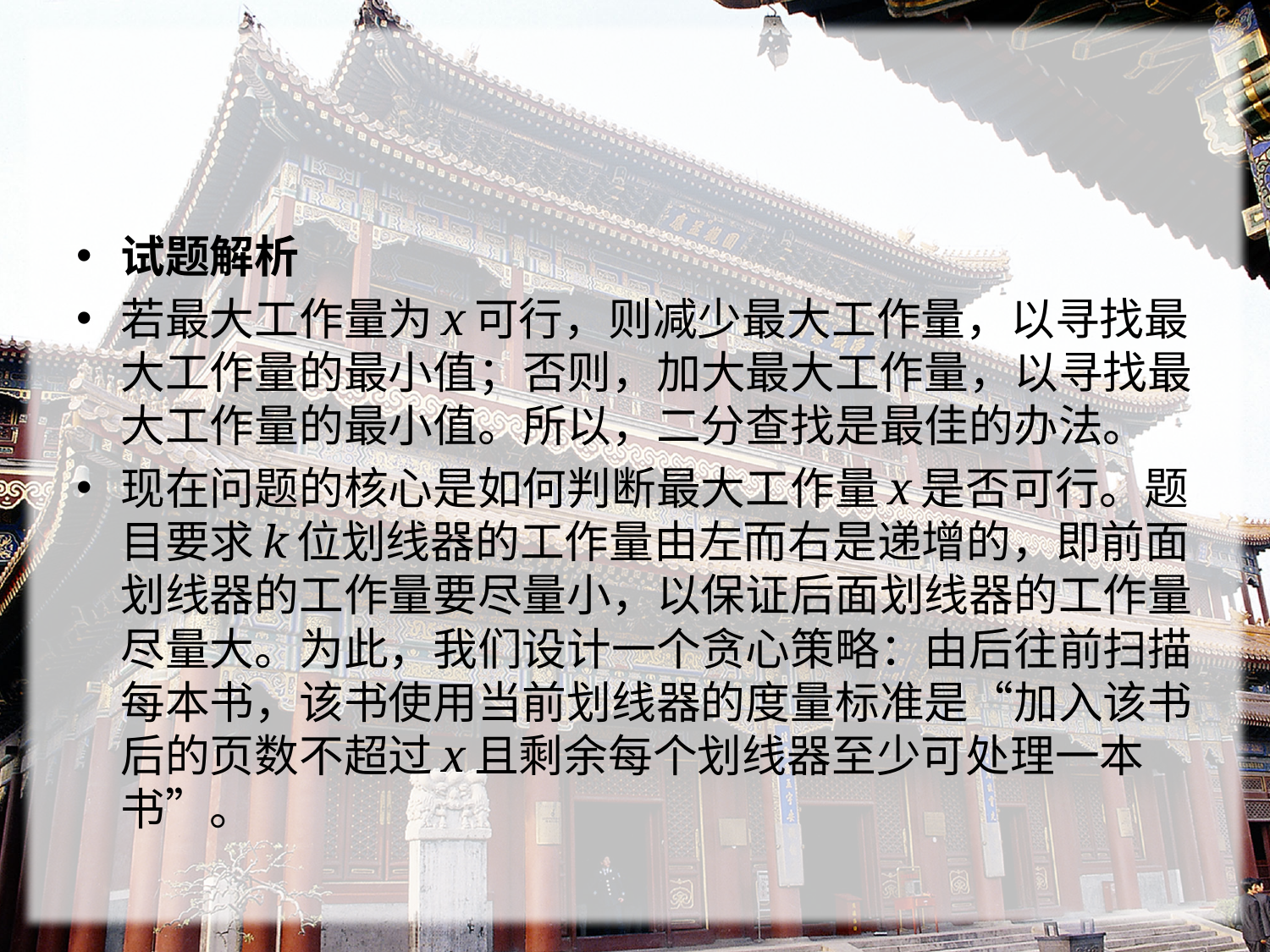

#
试题解析
若最大工作量为x可行，则减少最大工作量，以寻找最大工作量的最小值；否则，加大最大工作量，以寻找最大工作量的最小值。所以，二分查找是最佳的办法。
现在问题的核心是如何判断最大工作量x是否可行。题目要求k位划线器的工作量由左而右是递增的，即前面划线器的工作量要尽量小，以保证后面划线器的工作量尽量大。为此，我们设计一个贪心策略：由后往前扫描每本书，该书使用当前划线器的度量标准是“加入该书后的页数不超过x且剩余每个划线器至少可处理一本书”。